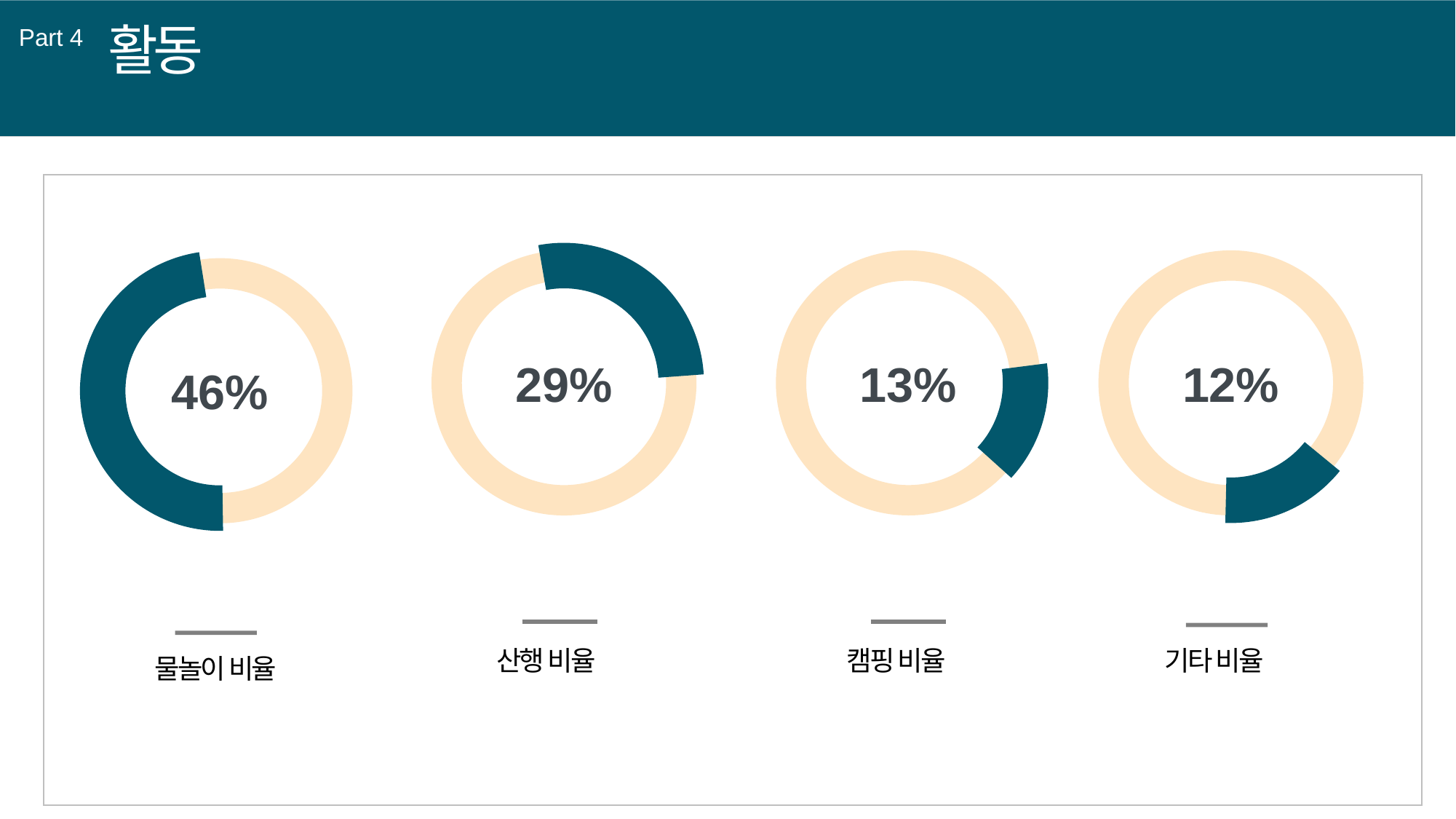

활동
Part 4

29%
13%
12%
46%

산행 비율
캠핑 비율
기타 비율
물놀이 비율